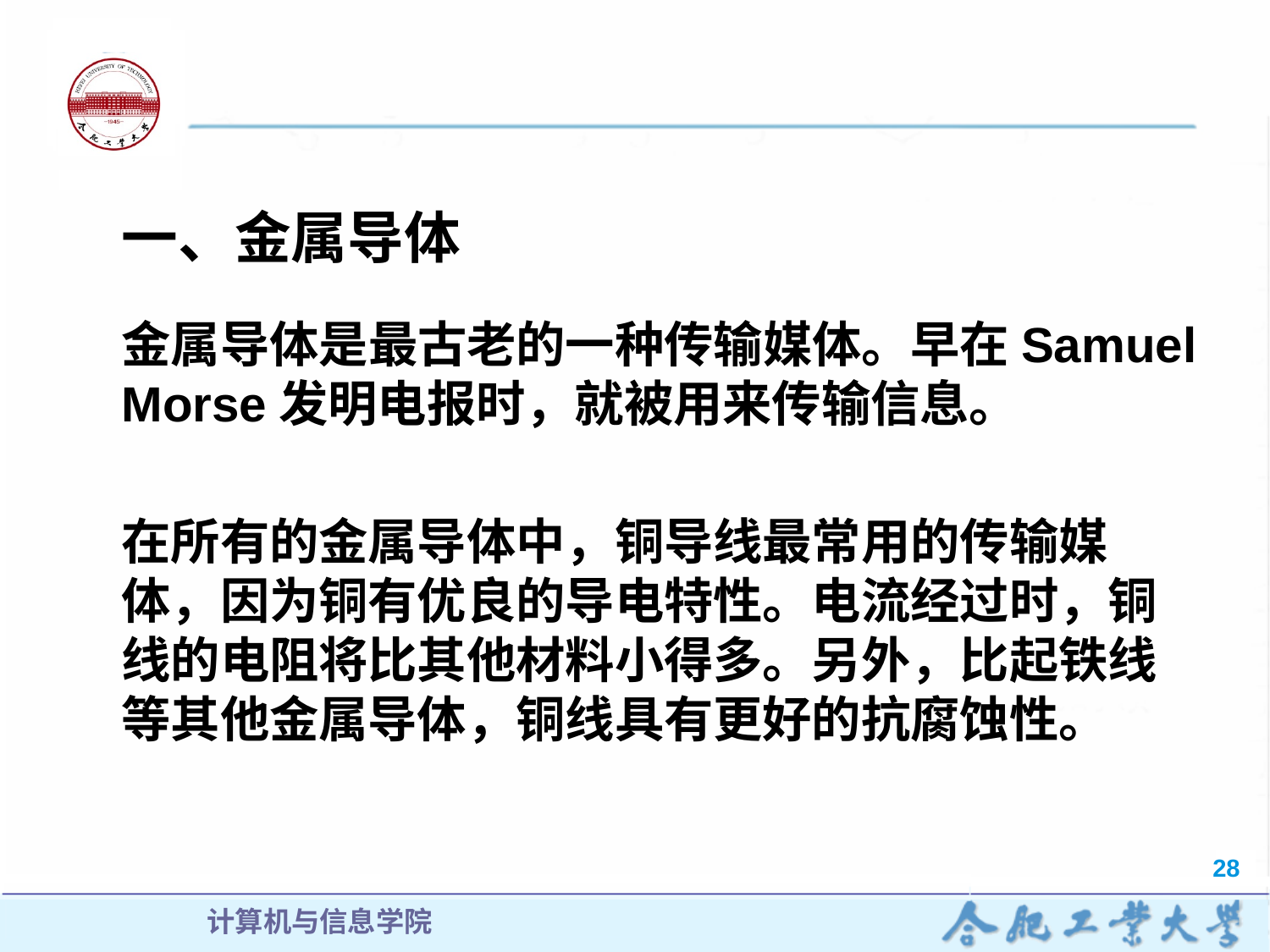

一、金属导体
金属导体是最古老的一种传输媒体。早在Samuel Morse发明电报时，就被用来传输信息。
在所有的金属导体中，铜导线最常用的传输媒体，因为铜有优良的导电特性。电流经过时，铜线的电阻将比其他材料小得多。另外，比起铁线等其他金属导体，铜线具有更好的抗腐蚀性。